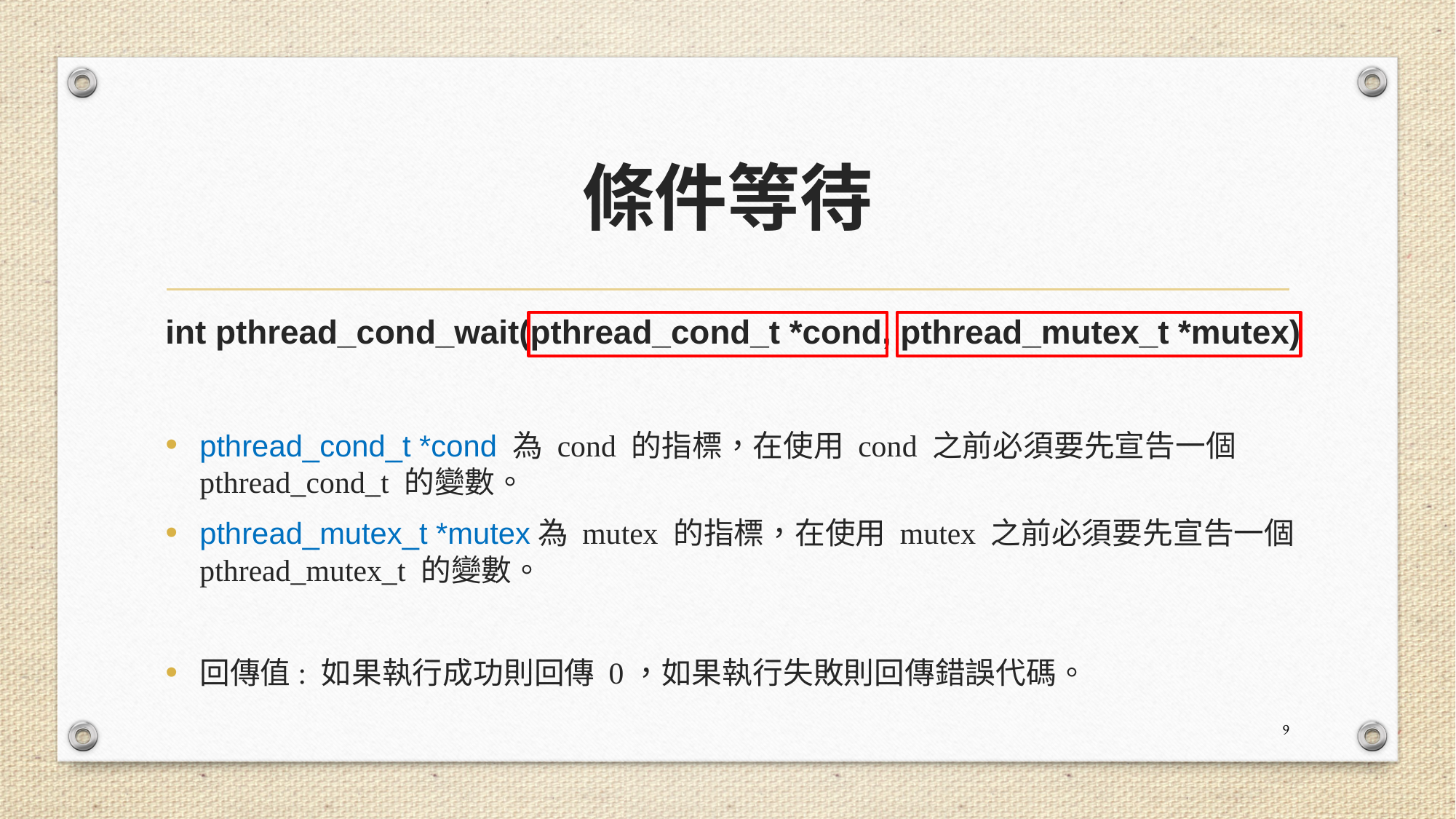

# 條件等待
int pthread_cond_wait(pthread_cond_t *cond, pthread_mutex_t *mutex)

pthread_cond_t *cond 為 cond 的指標，在使用 cond 之前必須要先宣告一個 pthread_cond_t 的變數。
pthread_mutex_t *mutex為 mutex 的指標，在使用 mutex 之前必須要先宣告一個 pthread_mutex_t 的變數。

回傳值: 如果執行成功則回傳 0，如果執行失敗則回傳錯誤代碼。

9